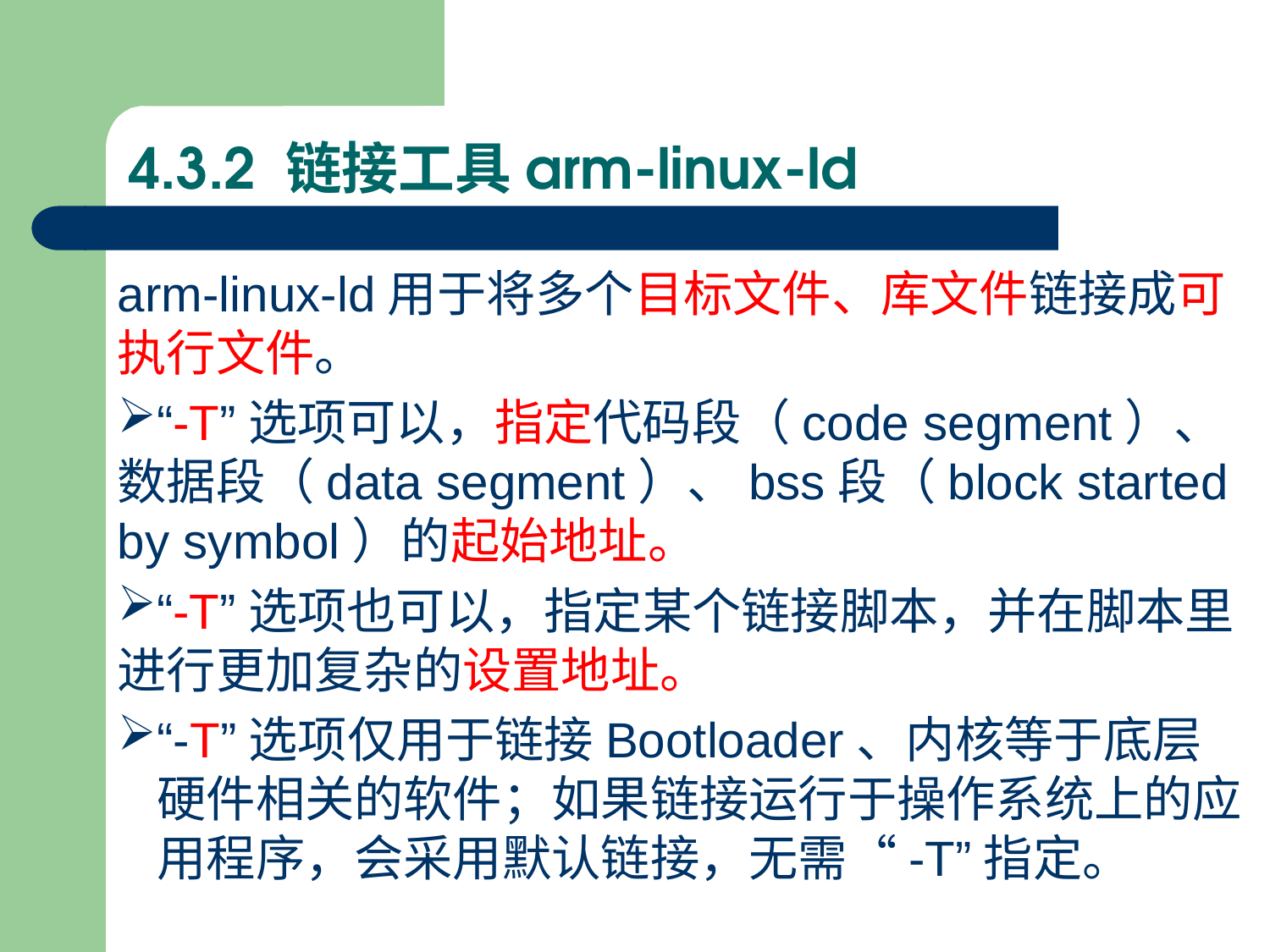

# 4.3.2 链接工具arm-linux-ld
arm-linux-ld用于将多个目标文件、库文件链接成可执行文件。
“-T”选项可以，指定代码段（code segment）、数据段（data segment）、bss段（block started by symbol）的起始地址。
“-T”选项也可以，指定某个链接脚本，并在脚本里进行更加复杂的设置地址。
“-T”选项仅用于链接Bootloader、内核等于底层硬件相关的软件；如果链接运行于操作系统上的应用程序，会采用默认链接，无需“-T”指定。